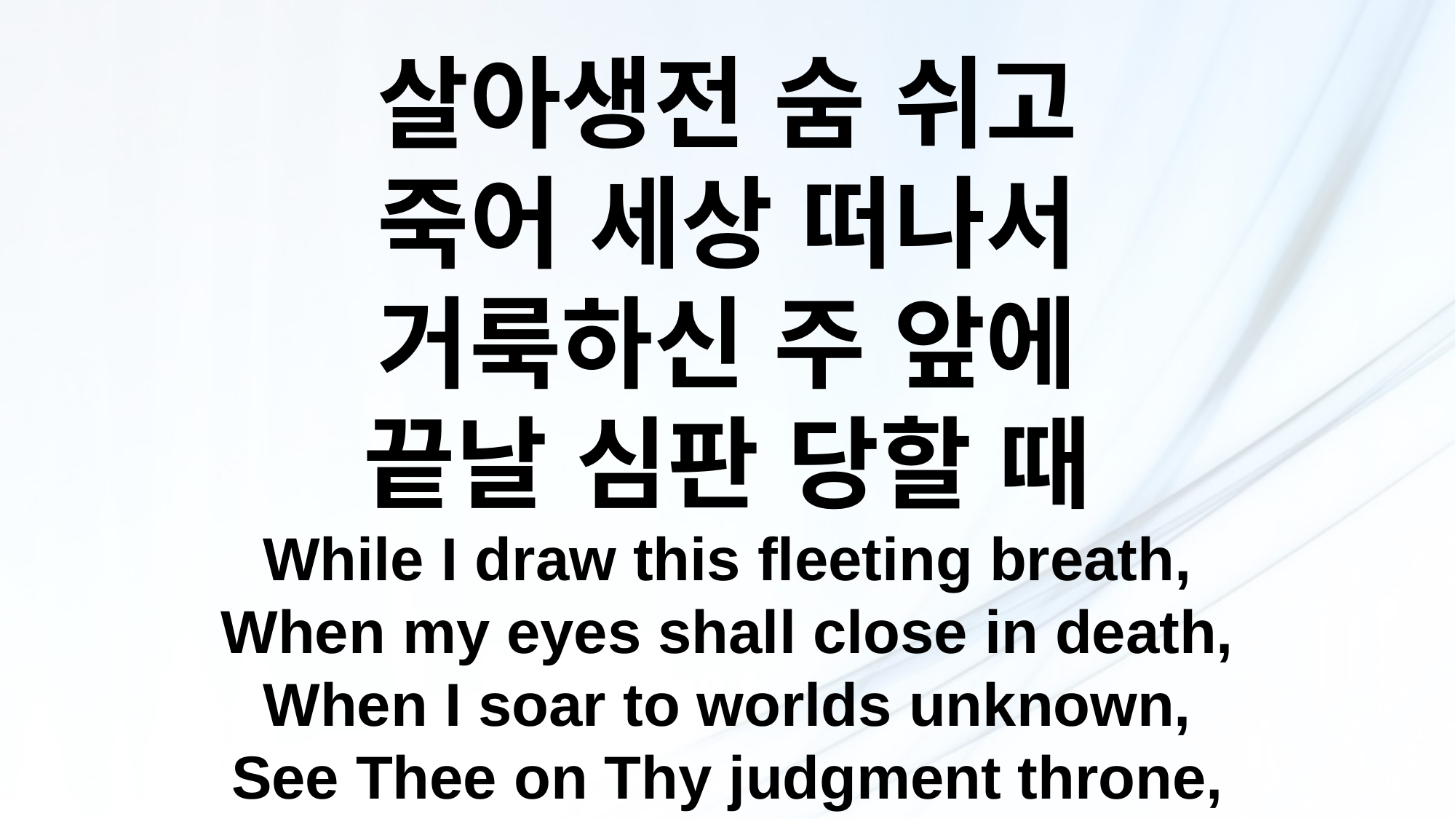

살아생전 숨 쉬고
죽어 세상 떠나서
거룩하신 주 앞에
끝날 심판 당할 때
While I draw this fleeting breath,
When my eyes shall close in death,
When I soar to worlds unknown,
See Thee on Thy judgment throne,